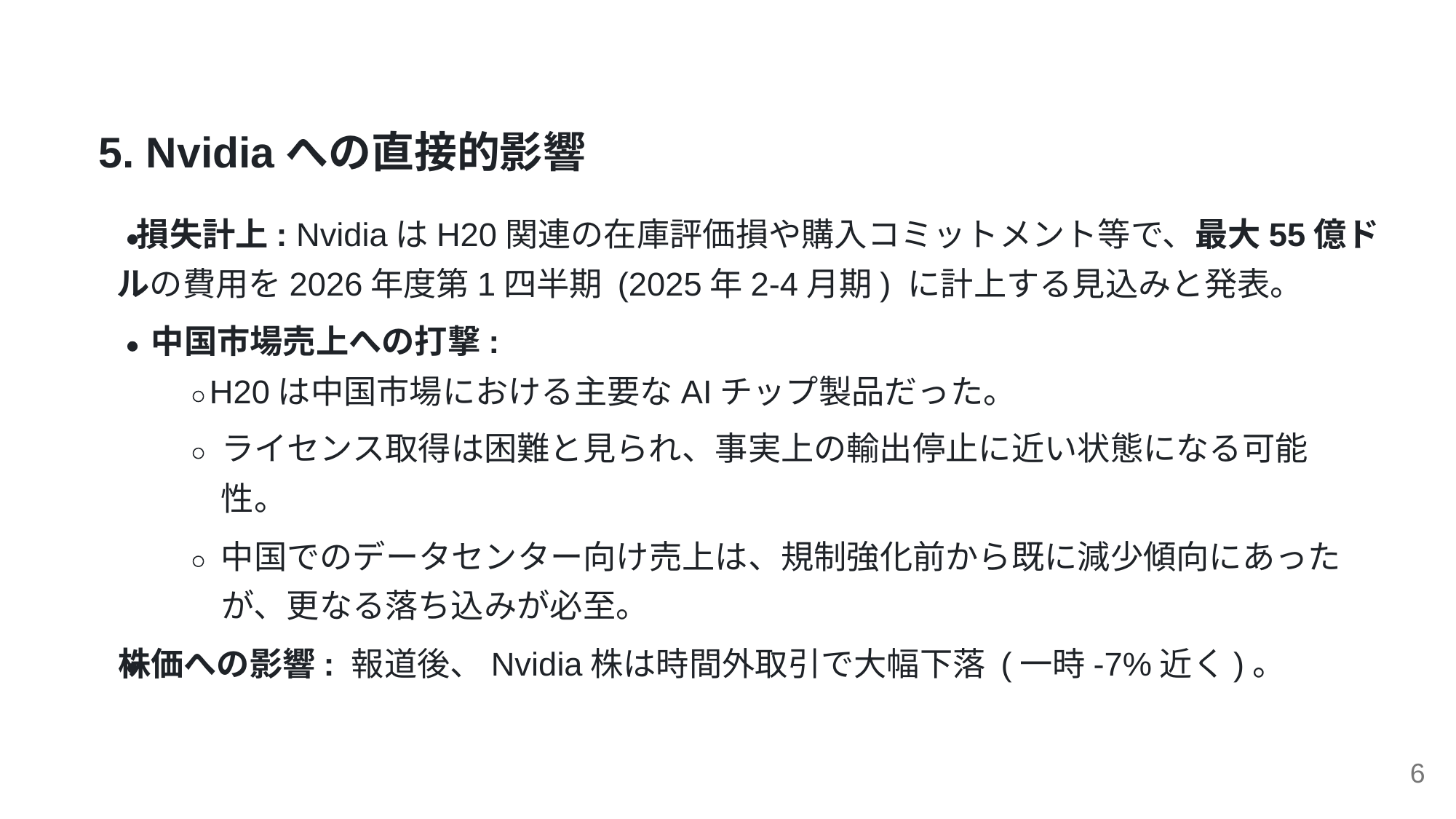

5. Nvidiaへの直接的影響
損失計上: NvidiaはH20関連の在庫評価損や購⼊コミットメント等で、最⼤55億ド

ルの費⽤を2026年度第1四半期 (2025年2-4⽉期) に計上する⾒込みと発表。
中国市場売上への打撃:

H20は中国市場における主要なAIチップ製品だった。

ライセンス取得は困難と⾒られ、事実上の輸出停⽌に近い状態になる可能

性。
中国でのデータセンター向け売上は、規制強化前から既に減少傾向にあった

が、更なる落ち込みが必⾄。
株価への影響: 報道後、Nvidia株は時間外取引で⼤幅下落 (⼀時-7%近く)。

6